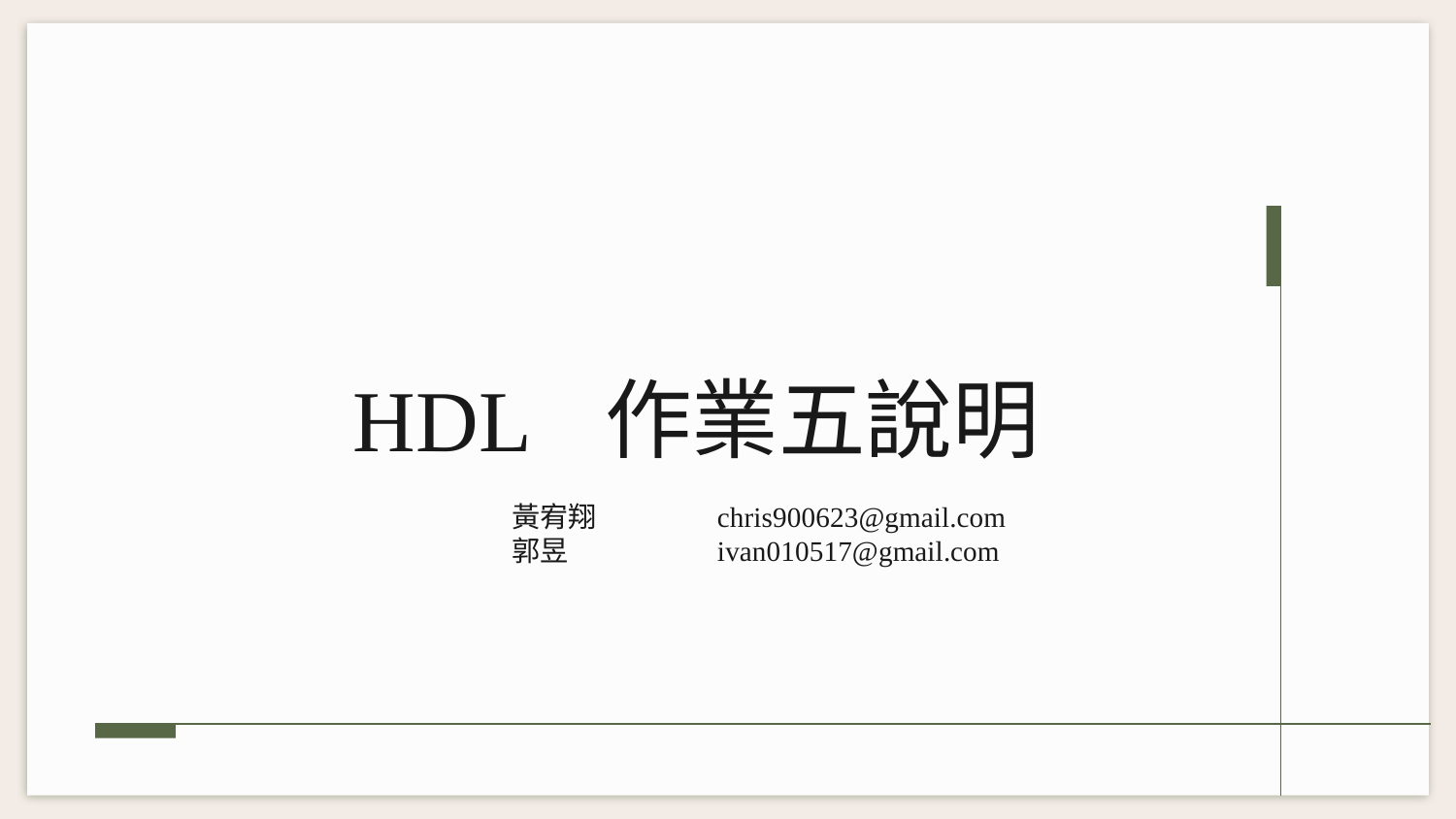

# HDL 作業五說明
黃宥翔 	chris900623@gmail.com
郭昱 	ivan010517@gmail.com